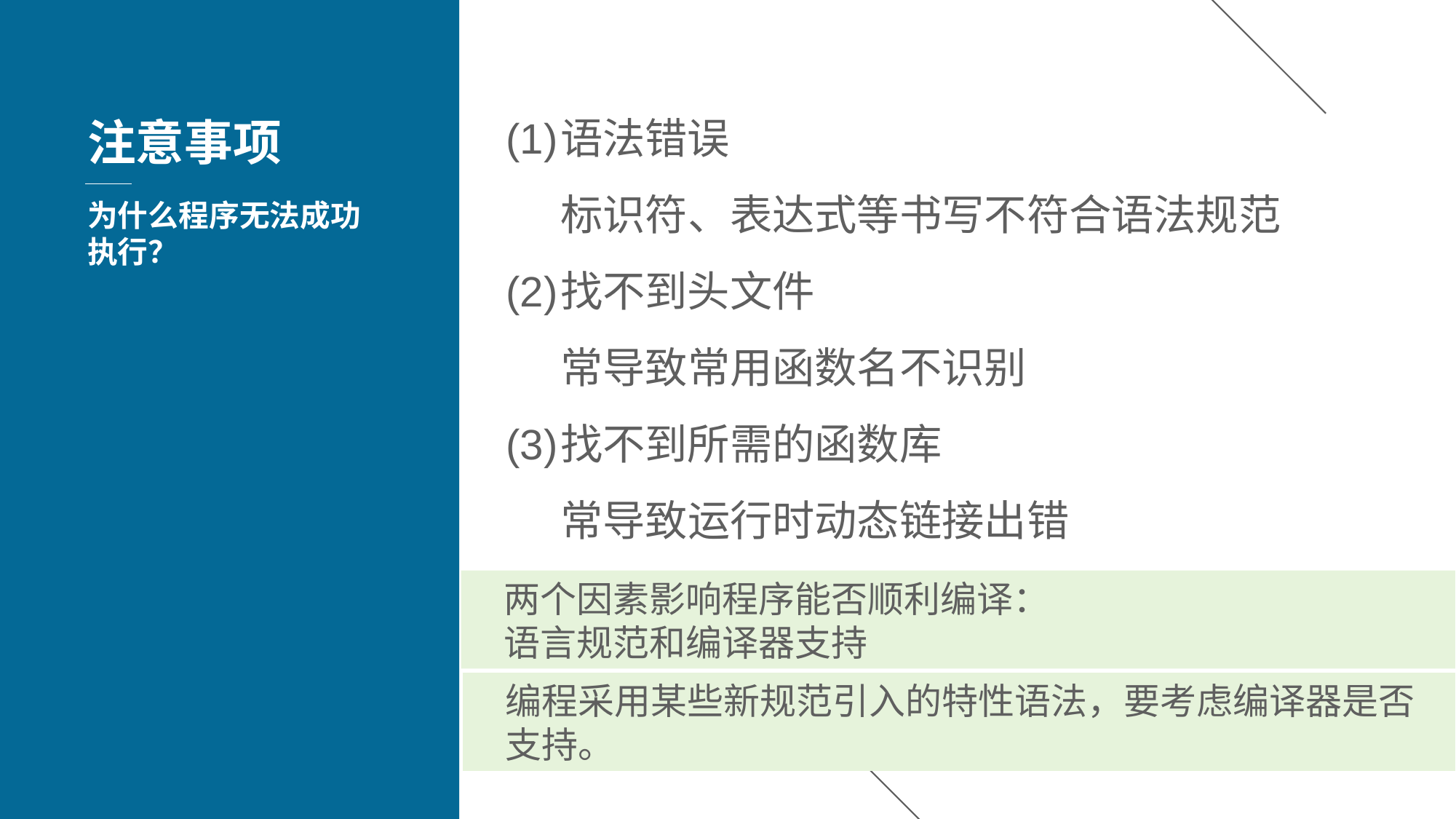

注意事项
语法错误
标识符、表达式等书写不符合语法规范
找不到头文件
常导致常用函数名不识别
找不到所需的函数库
常导致运行时动态链接出错
为什么程序无法成功执行？
两个因素影响程序能否顺利编译：
语言规范和编译器支持
编程采用某些新规范引入的特性语法，要考虑编译器是否支持。